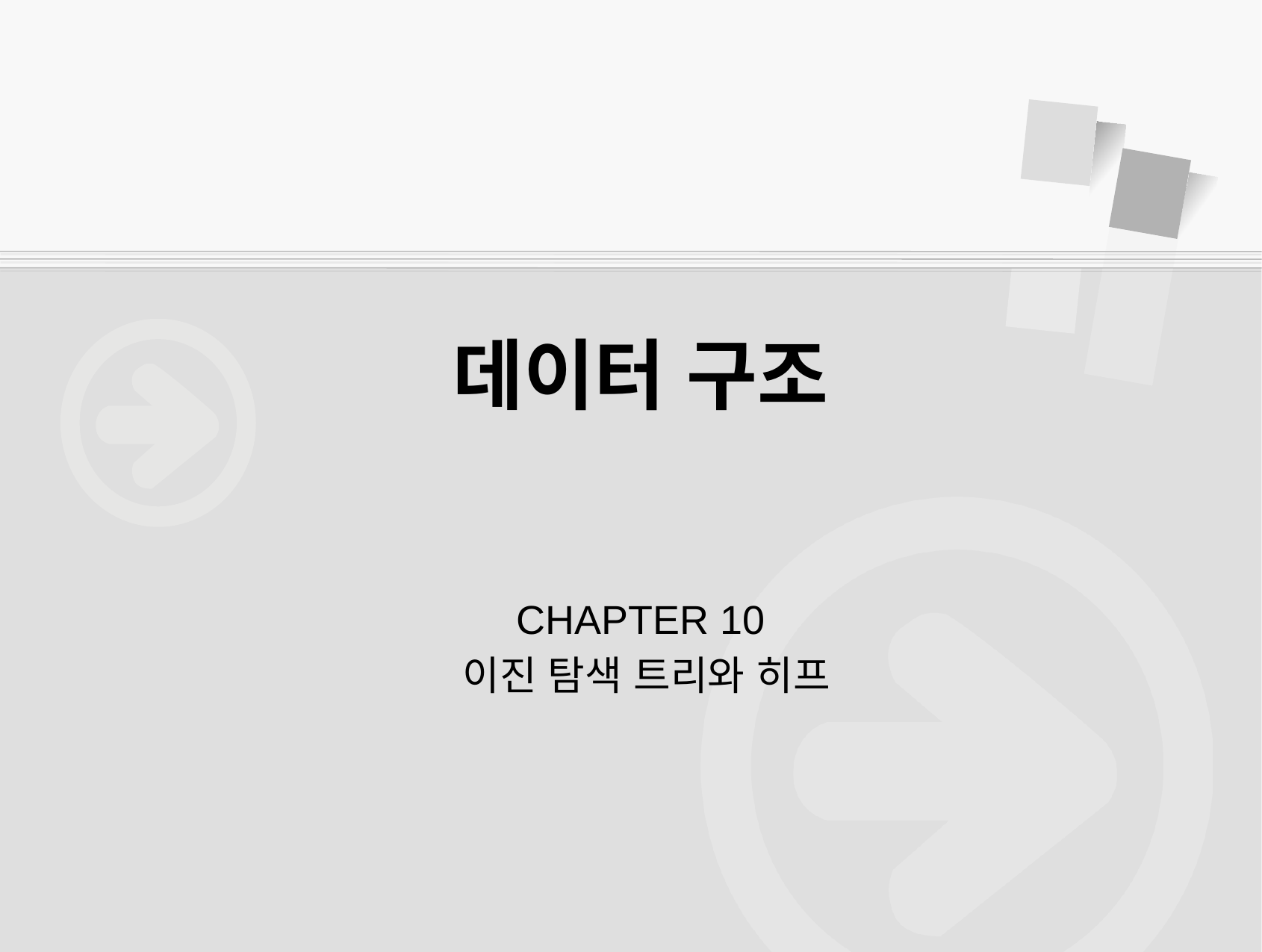

# 데이터 구조
CHAPTER 10
이진 탐색 트리와 히프